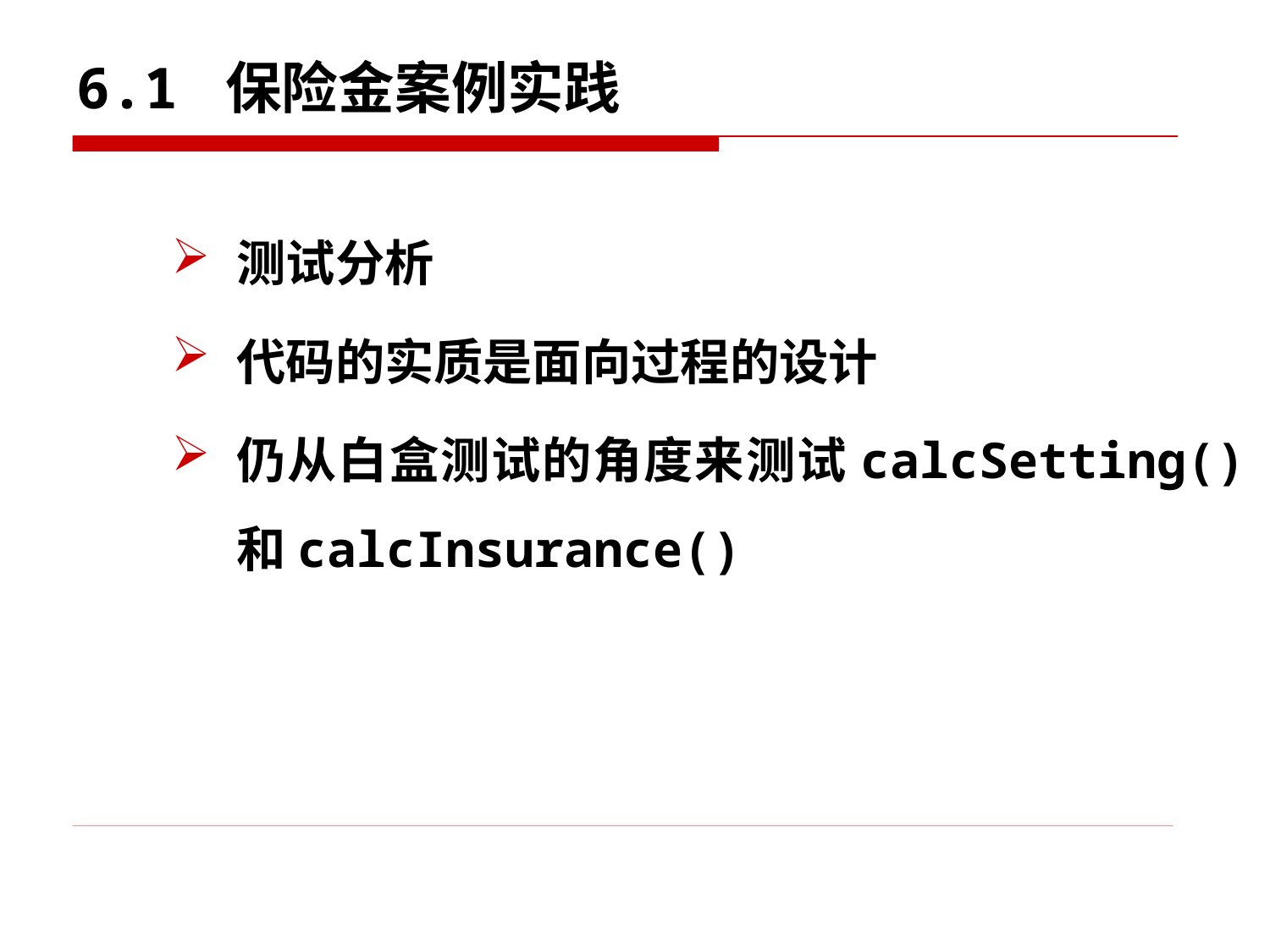

6.1 保险金案例实践
测试分析
代码的实质是面向过程的设计
仍从白盒测试的角度来测试calcSetting()和calcInsurance()